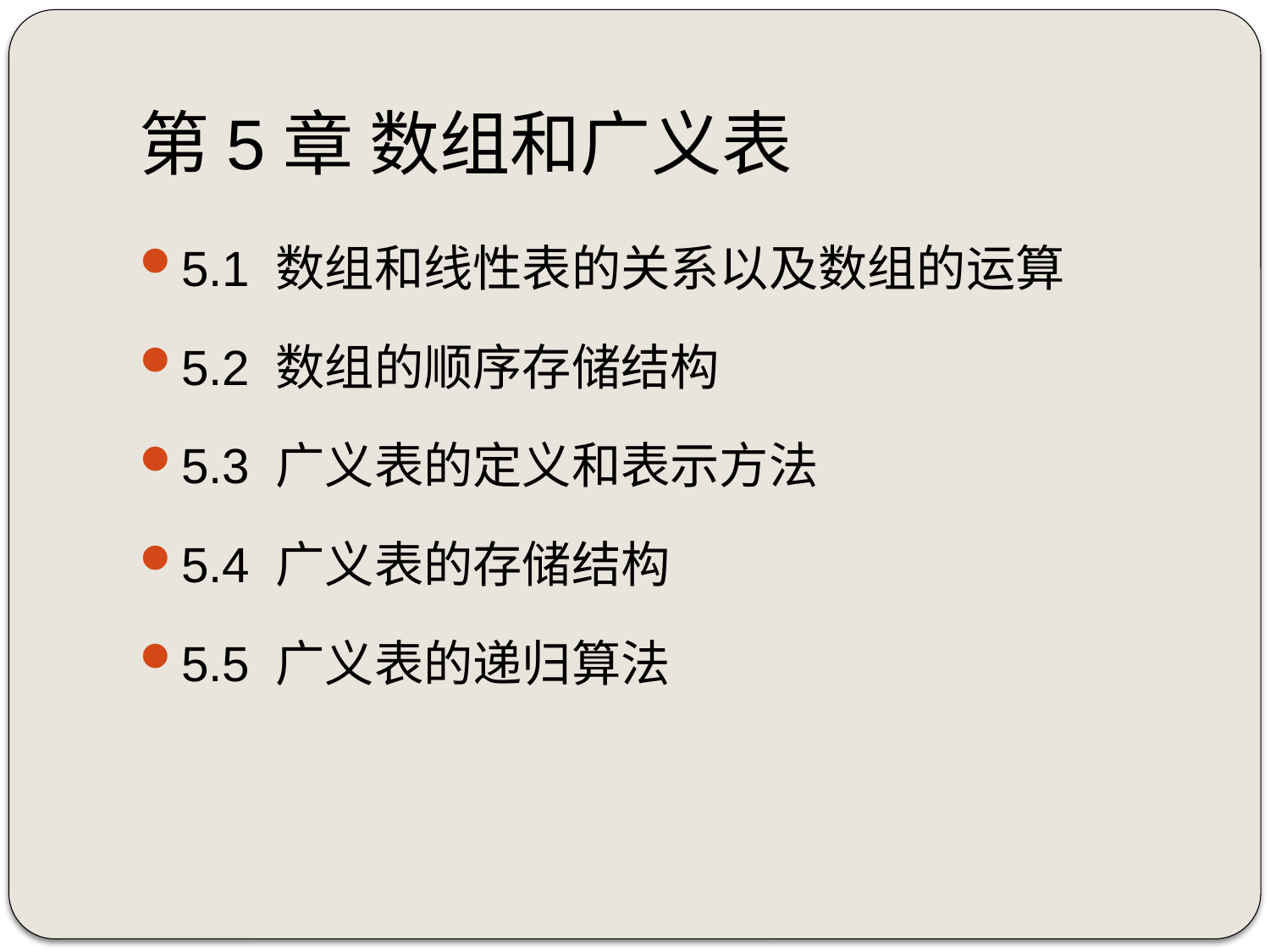

# 第5章 数组和广义表
5.1 数组和线性表的关系以及数组的运算
5.2 数组的顺序存储结构
5.3 广义表的定义和表示方法
5.4 广义表的存储结构
5.5 广义表的递归算法